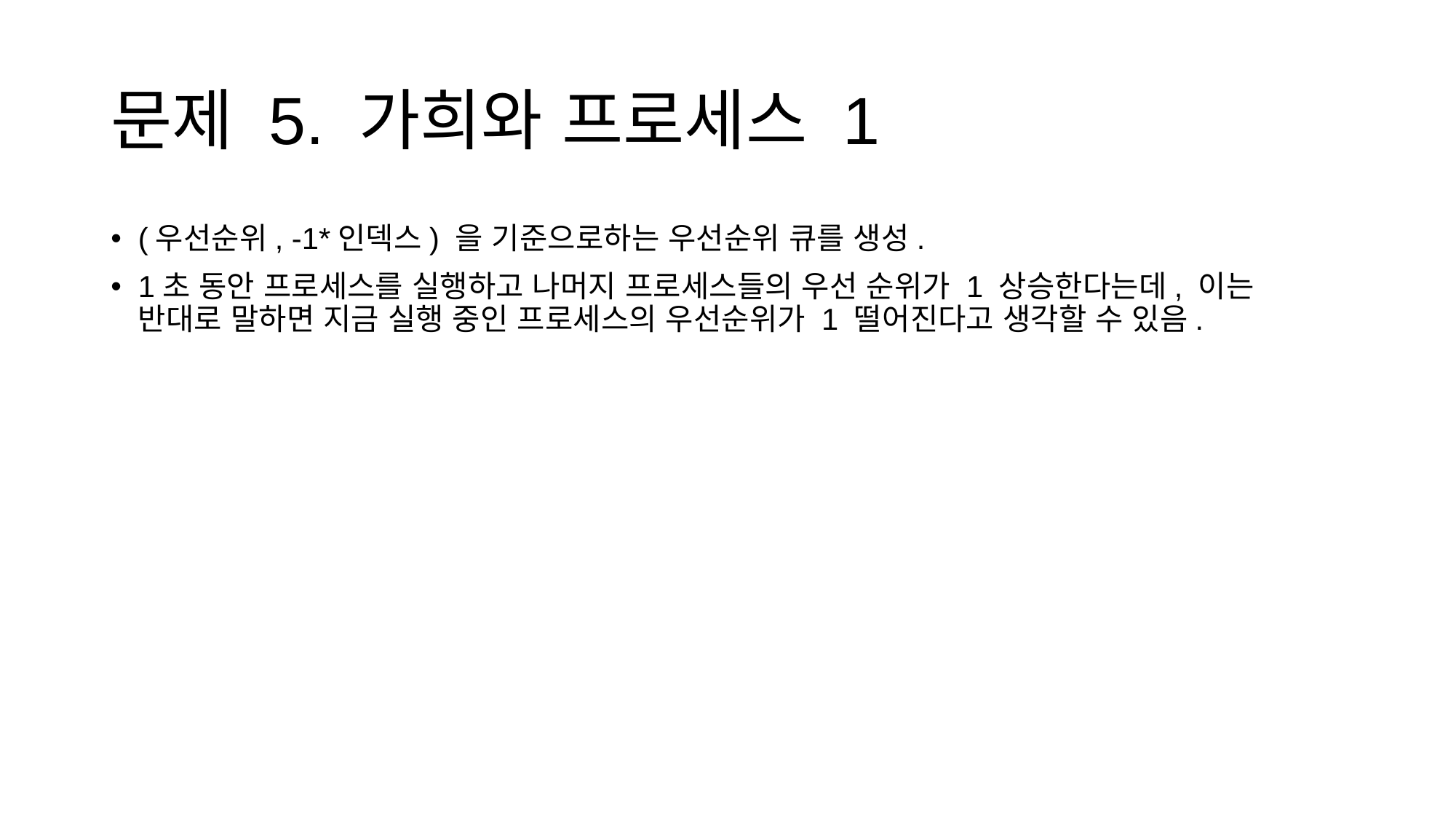

# 문제 5. 가희와 프로세스 1
(우선순위, -1*인덱스) 을 기준으로하는 우선순위 큐를 생성.
1초 동안 프로세스를 실행하고 나머지 프로세스들의 우선 순위가 1 상승한다는데, 이는 반대로 말하면 지금 실행 중인 프로세스의 우선순위가 1 떨어진다고 생각할 수 있음.